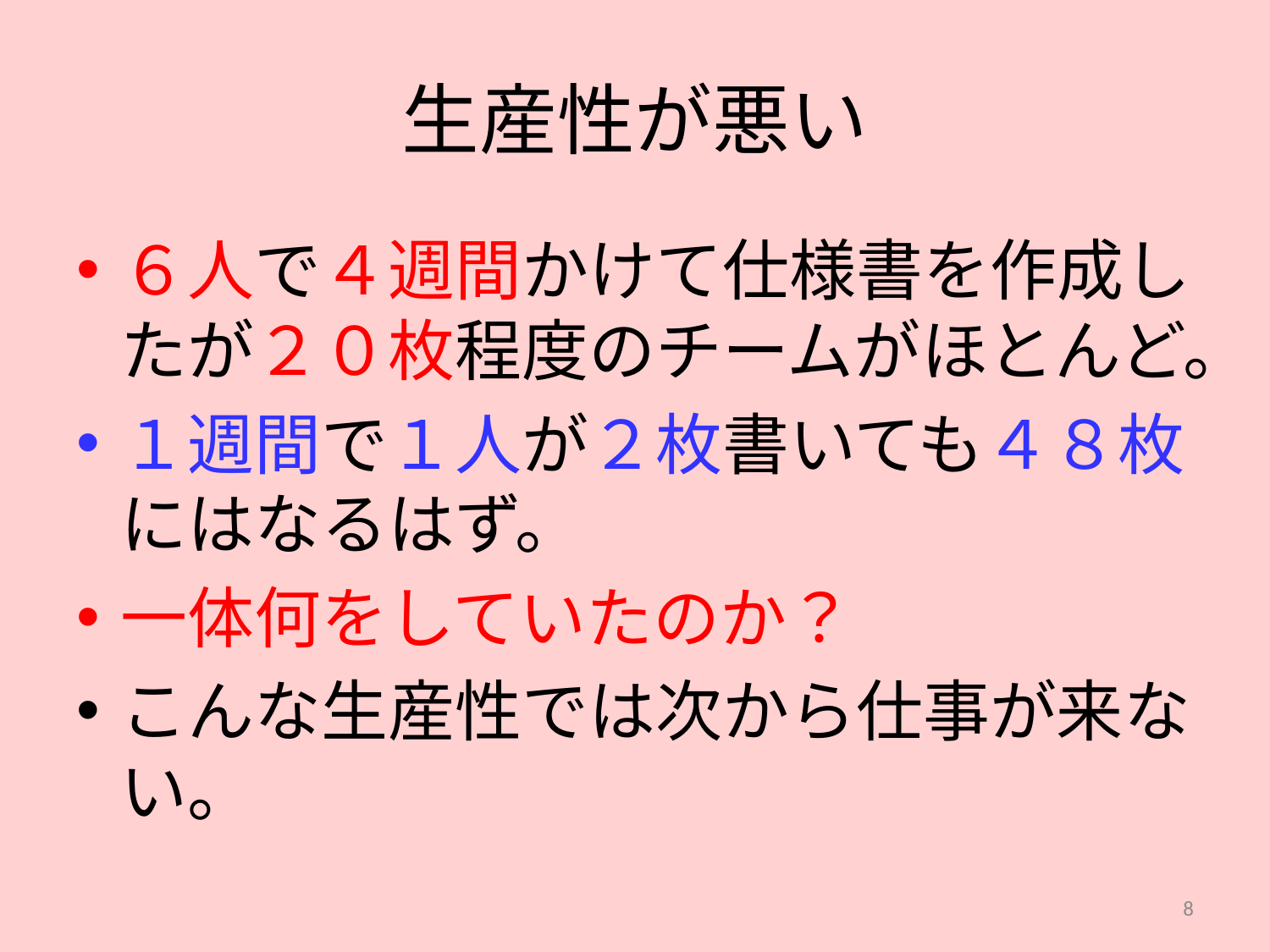

# 生産性が悪い
６人で４週間かけて仕様書を作成したが２０枚程度のチームがほとんど。
１週間で１人が２枚書いても４８枚にはなるはず。
一体何をしていたのか？
こんな生産性では次から仕事が来ない。

8